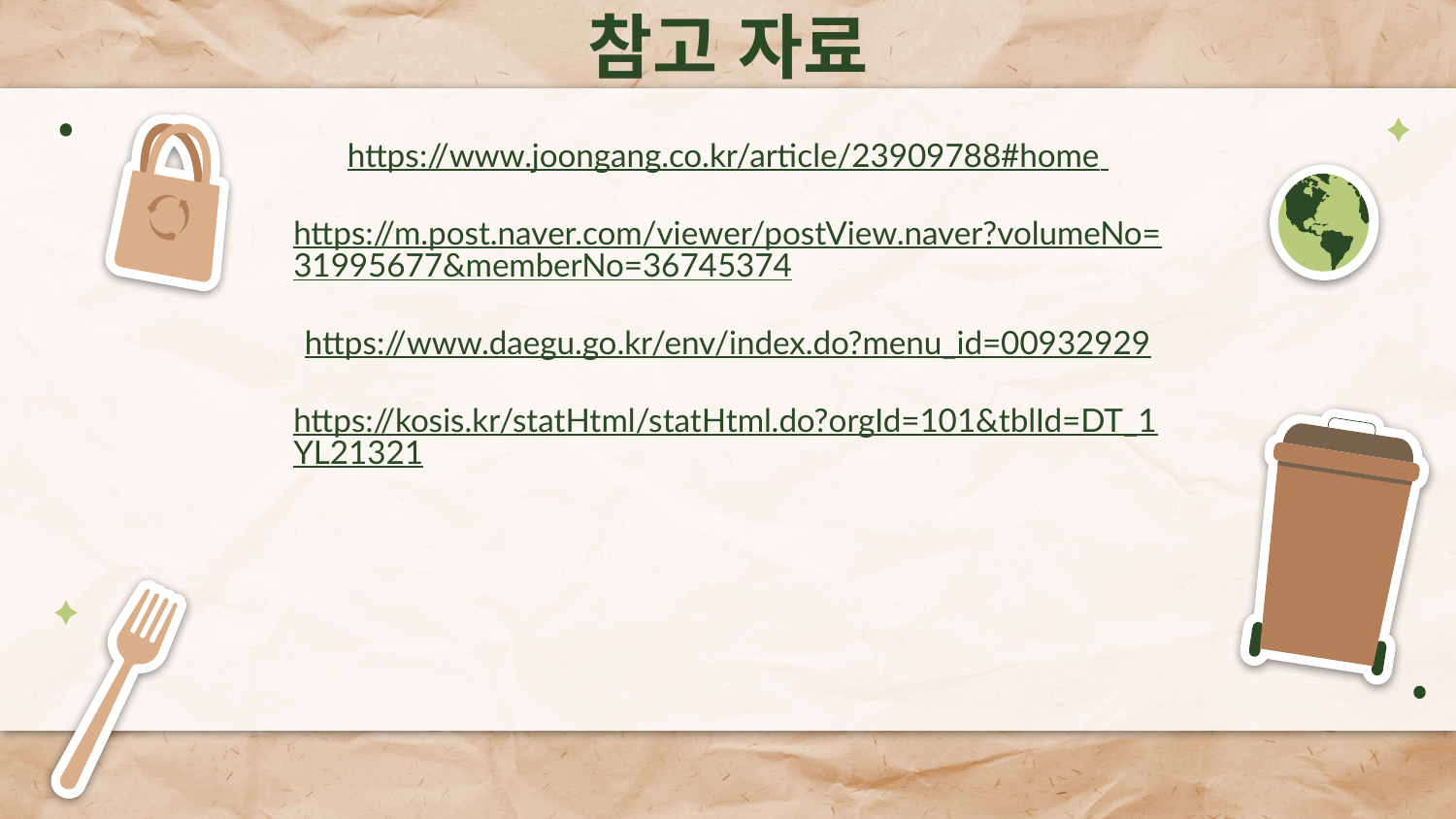

# 참고 자료
https://www.joongang.co.kr/article/23909788#home

https://m.post.naver.com/viewer/postView.naver?volumeNo=31995677&memberNo=36745374

https://www.daegu.go.kr/env/index.do?menu_id=00932929

https://kosis.kr/statHtml/statHtml.do?orgId=101&tblId=DT_1YL21321